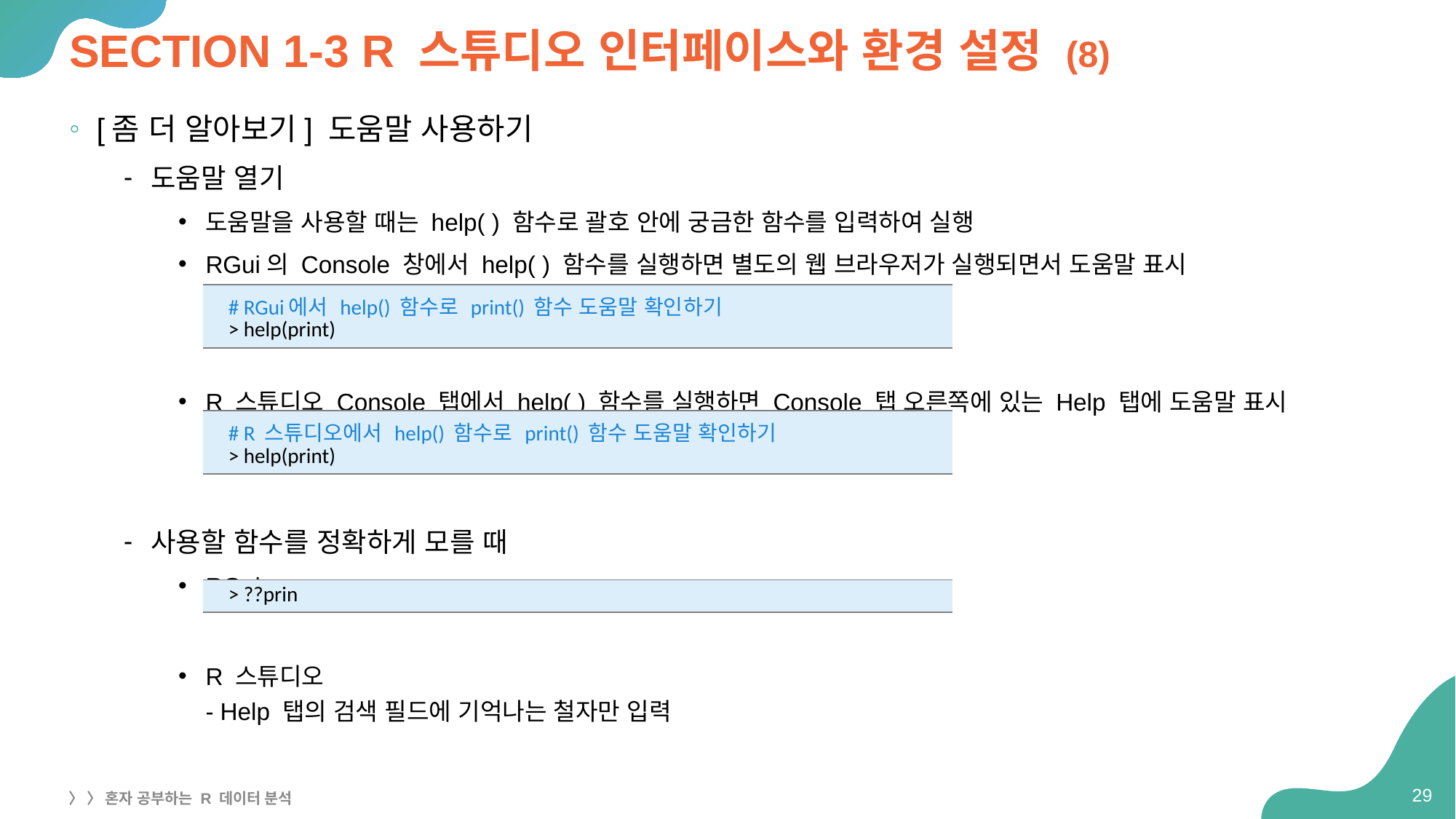

# SECTION 1-3 R 스튜디오 인터페이스와 환경 설정 (8)
[좀 더 알아보기] 도움말 사용하기
도움말 열기
도움말을 사용할 때는 help( ) 함수로 괄호 안에 궁금한 함수를 입력하여 실행
RGui의 Console 창에서 help( ) 함수를 실행하면 별도의 웹 브라우저가 실행되면서 도움말 표시

R 스튜디오 Console 탭에서 help( ) 함수를 실행하면 Console 탭 오른쪽에 있는 Help 탭에 도움말 표시

사용할 함수를 정확하게 모를 때
RGui

R 스튜디오
- Help 탭의 검색 필드에 기억나는 철자만 입력

| # RGui에서 help() 함수로 print() 함수 도움말 확인하기 > help(print) |
| --- |
| # R 스튜디오에서 help() 함수로 print() 함수 도움말 확인하기 > help(print) |
| --- |
| > ??prin |
| --- |
29
〉 〉 혼자 공부하는 R 데이터 분석